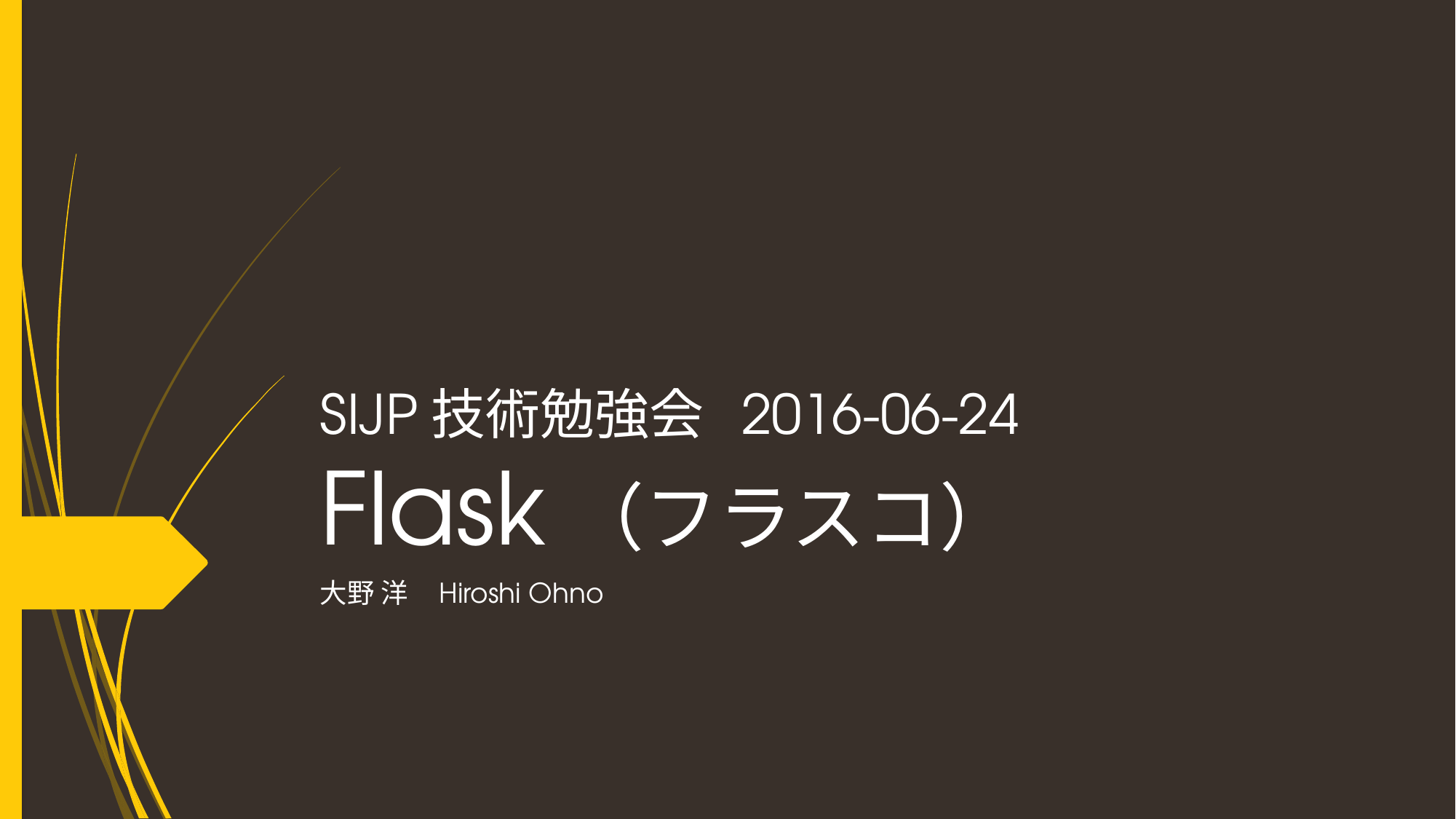

# SIJP技術勉強会  2016-06-24 Flask（フラスコ）
大野 洋    Hiroshi Ohno